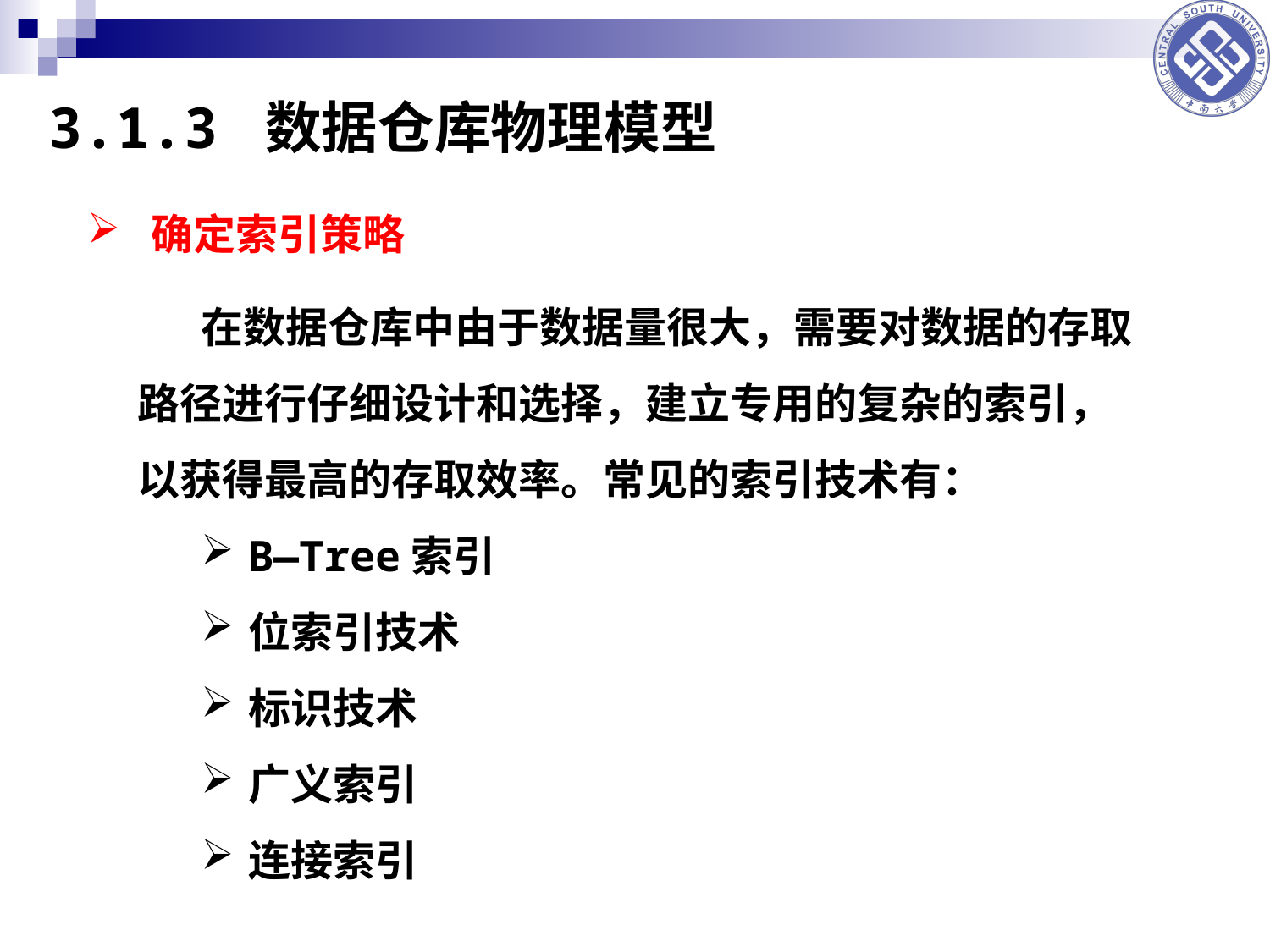

3.1.3 数据仓库物理模型
确定索引策略
在数据仓库中由于数据量很大，需要对数据的存取路径进行仔细设计和选择，建立专用的复杂的索引，以获得最高的存取效率。常见的索引技术有：
B—Tree索引
位索引技术
标识技术
广义索引
连接索引